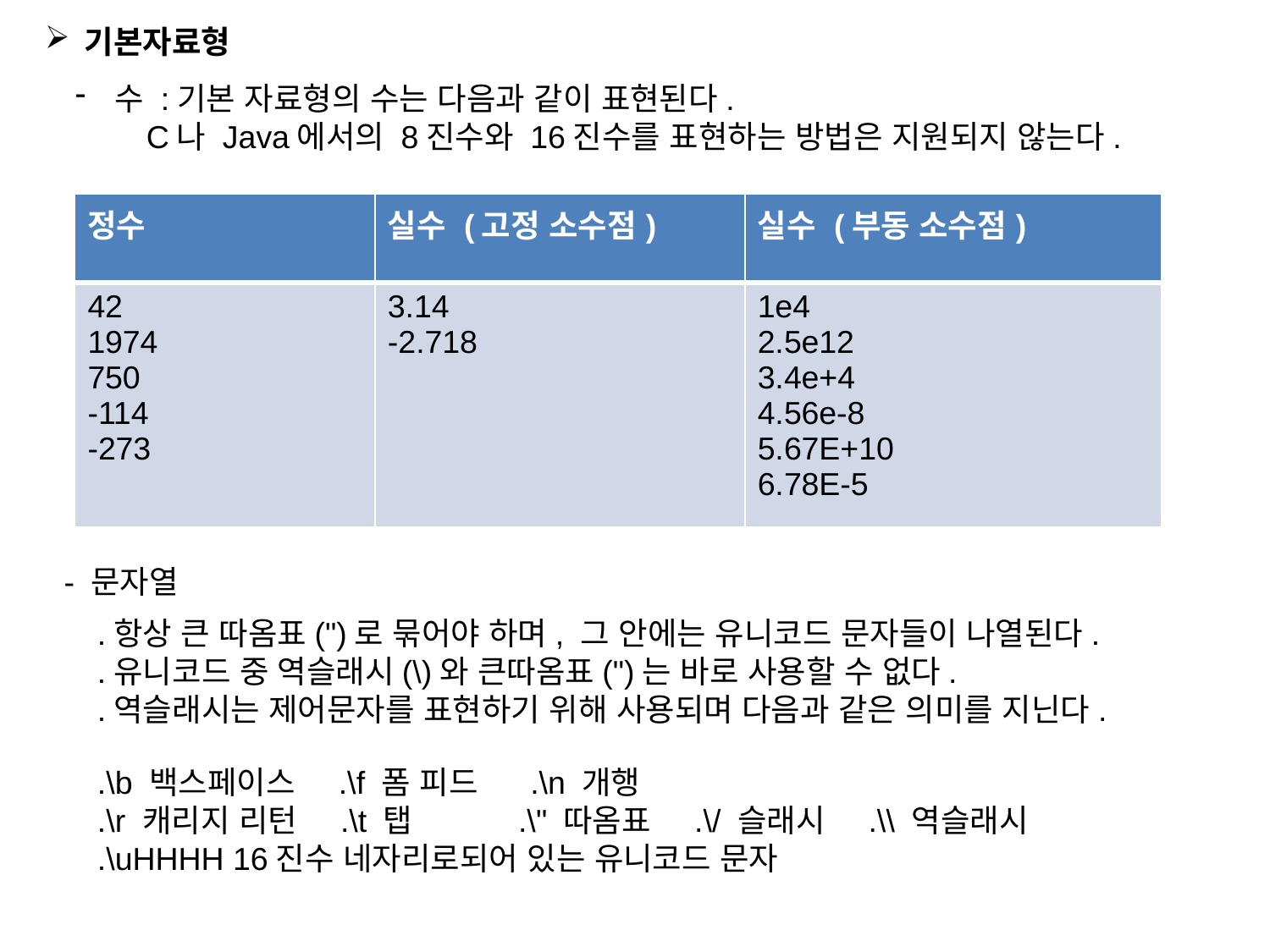

기본자료형
수 :기본 자료형의 수는 다음과 같이 표현된다.
        C나 Java에서의 8진수와 16진수를 표현하는 방법은 지원되지 않는다.
| 정수 | 실수 (고정 소수점) | 실수 (부동 소수점) |
| --- | --- | --- |
| 42 1974 750 -114 -273 | 3.14 -2.718 | 1e4 2.5e12 3.4e+4 4.56e-8 5.67E+10 6.78E-5 |
- 문자열
.항상 큰 따옴표(")로 묶어야 하며, 그 안에는 유니코드 문자들이 나열된다.
.유니코드 중 역슬래시(\)와 큰따옴표(")는 바로 사용할 수 없다.
.역슬래시는 제어문자를 표현하기 위해 사용되며 다음과 같은 의미를 지닌다.
.\b 백스페이스    .\f 폼 피드     .\n 개행
.\r 캐리지 리턴    .\t 탭           .\" 따옴표    .\/ 슬래시    .\\ 역슬래시
.\uHHHH 16진수 네자리로되어 있는 유니코드 문자